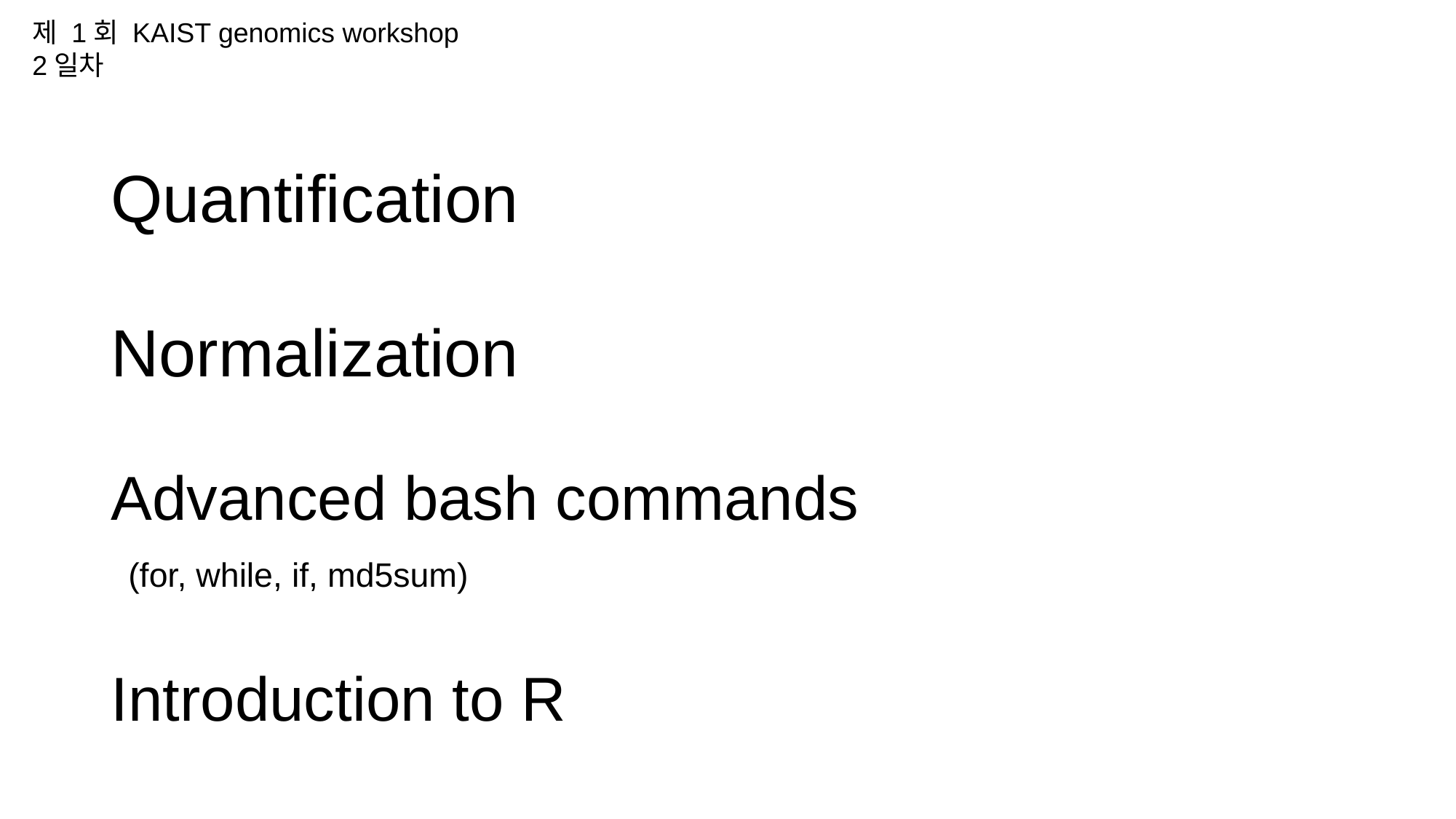

제 1회 KAIST genomics workshop
2일차
# Quantification
Normalization
Advanced bash commands
 (for, while, if, md5sum)

Introduction to R